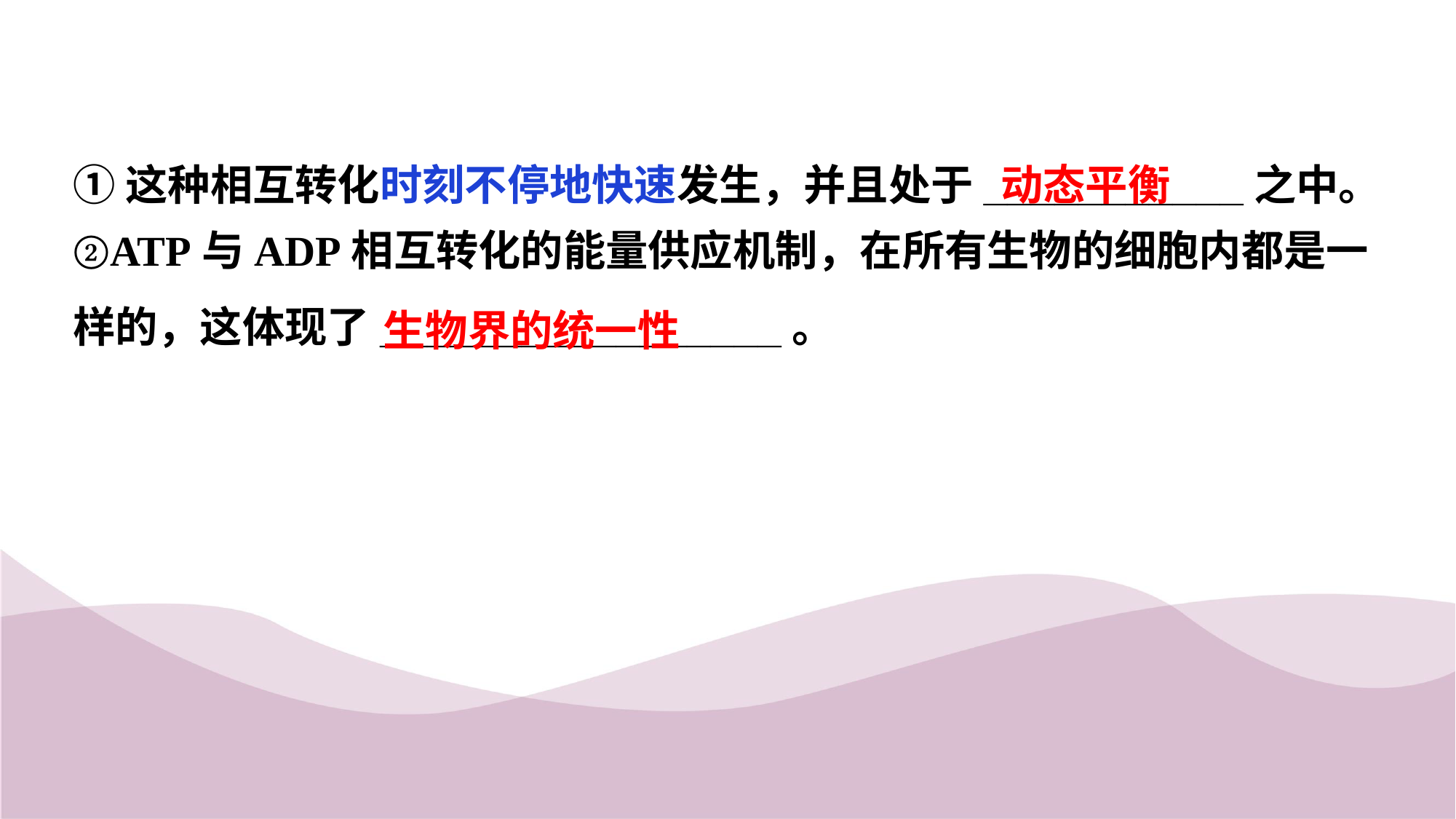

①这种相互转化时刻不停地快速发生，并且处于___________之中。
动态平衡
②ATP与ADP相互转化的能量供应机制，在所有生物的细胞内都是一样的，这体现了_________________。
生物界的统一性